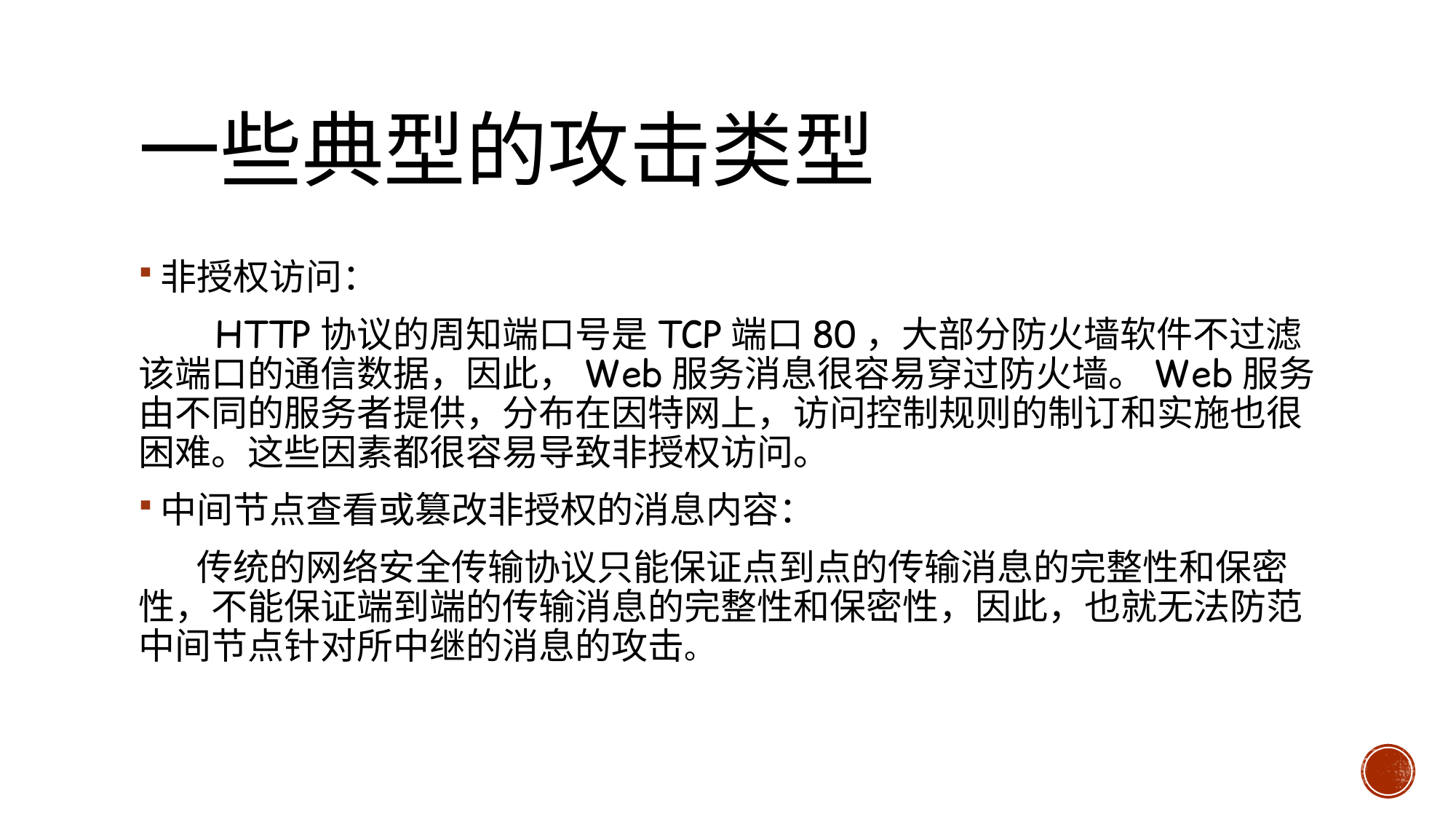

# 一些典型的攻击类型
非授权访问：
       HTTP协议的周知端口号是TCP端口80，大部分防火墙软件不过滤该端口的通信数据，因此，Web服务消息很容易穿过防火墙。Web服务由不同的服务者提供，分布在因特网上，访问控制规则的制订和实施也很困难。这些因素都很容易导致非授权访问。
中间节点查看或篡改非授权的消息内容：
      传统的网络安全传输协议只能保证点到点的传输消息的完整性和保密性，不能保证端到端的传输消息的完整性和保密性，因此，也就无法防范中间节点针对所中继的消息的攻击。